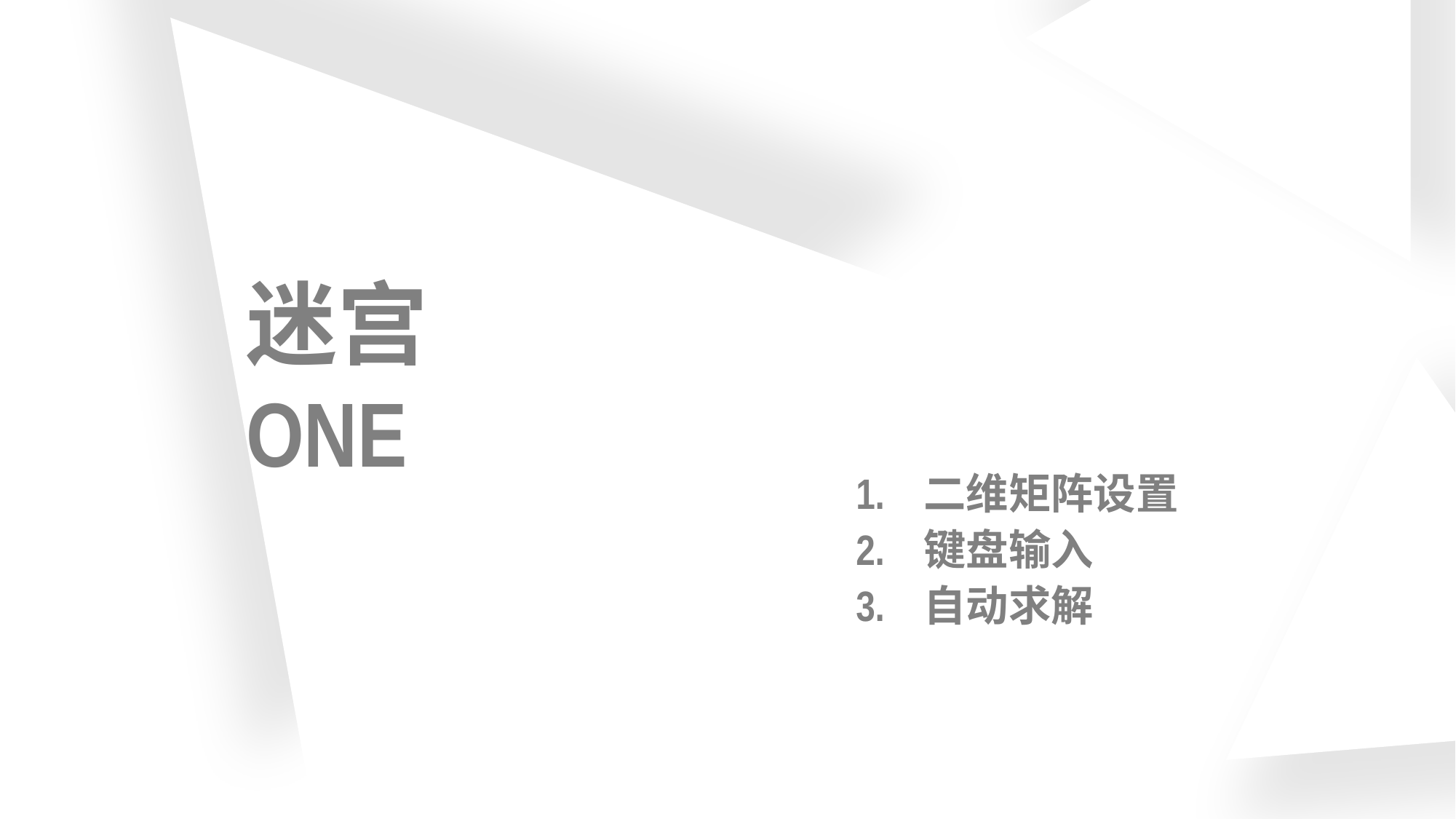

迷宫
ONE

1.   二维矩阵设置
2.   键盘输入
3.   自动求解